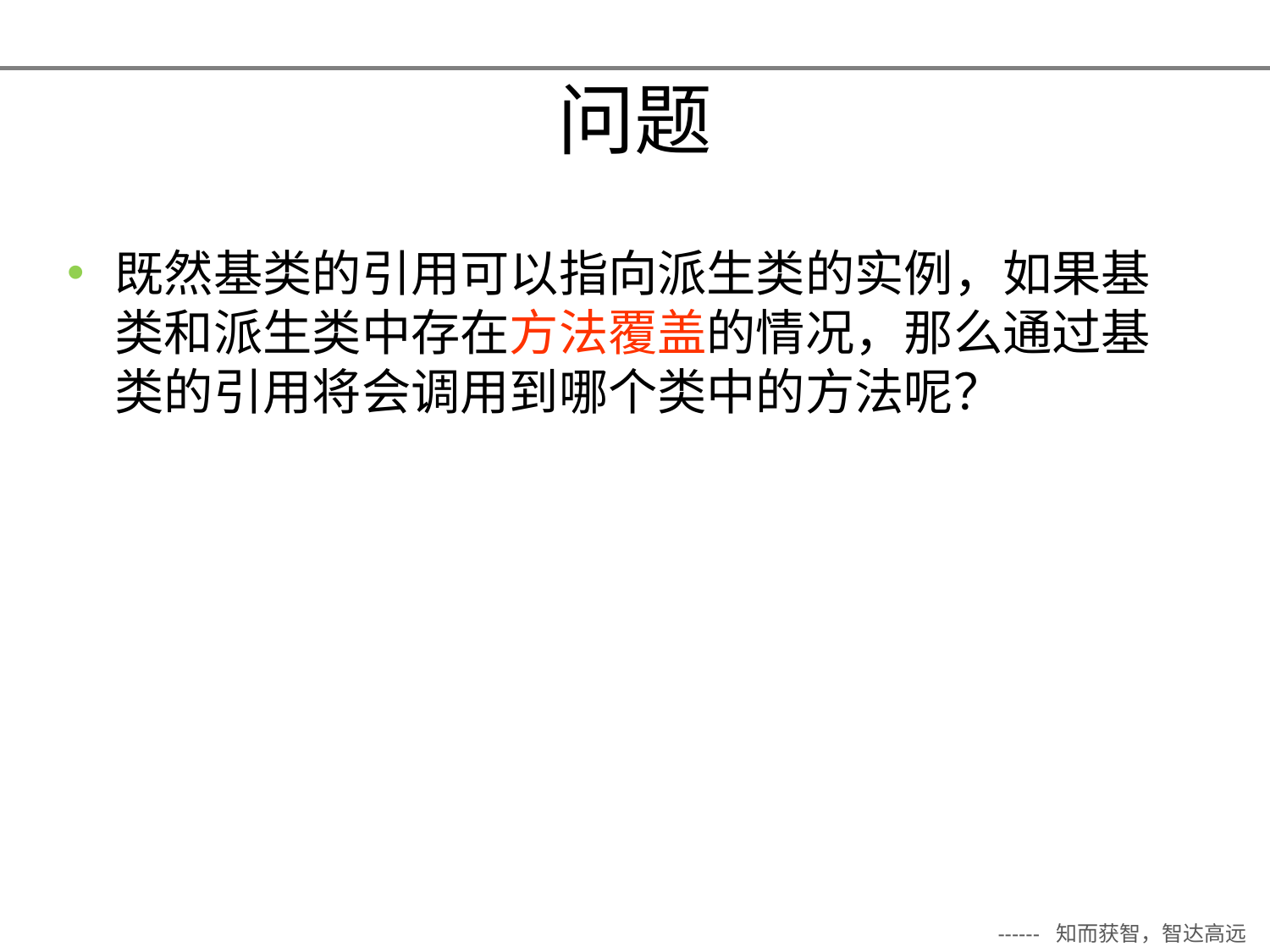

# 问题
既然基类的引用可以指向派生类的实例，如果基类和派生类中存在方法覆盖的情况，那么通过基类的引用将会调用到哪个类中的方法呢？